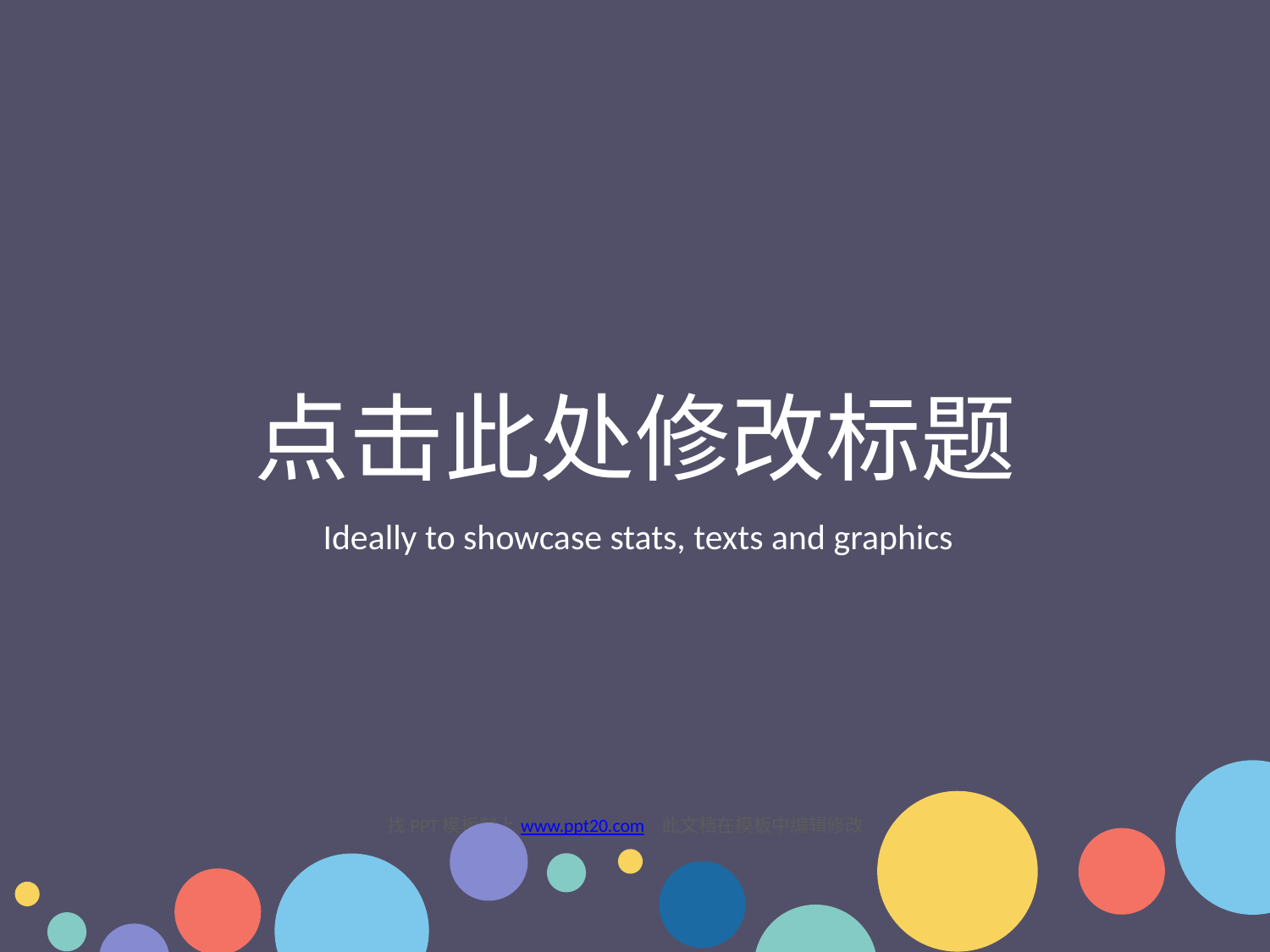

# 点击此处修改标题
Ideally to showcase stats, texts and graphics